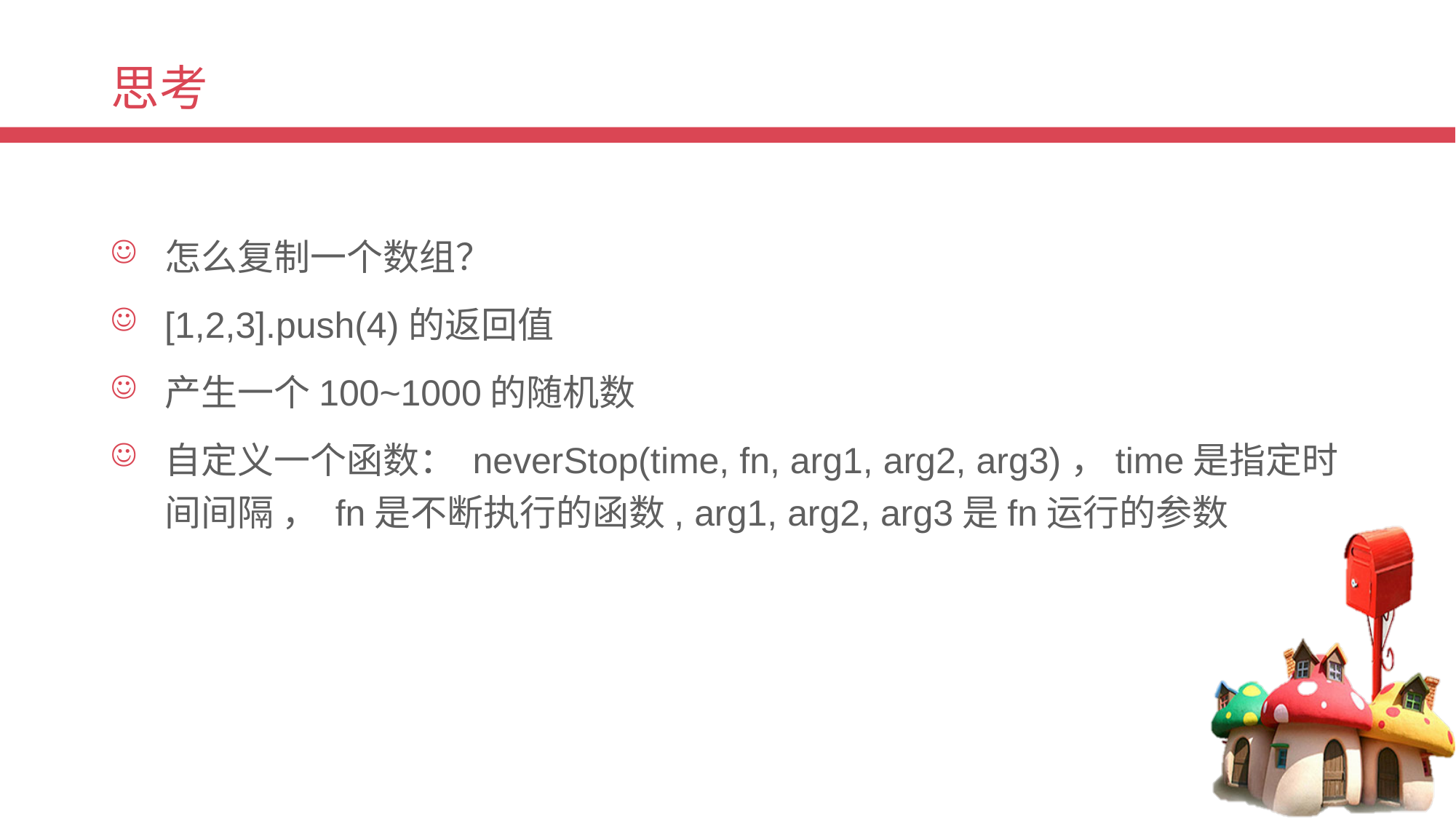

# 思考

怎么复制一个数组？
[1,2,3].push(4)的返回值
产生一个100~1000的随机数
自定义一个函数： neverStop(time, fn, arg1, arg2, arg3)，time是指定时间间隔 ， fn是不断执行的函数, arg1, arg2, arg3是fn运行的参数